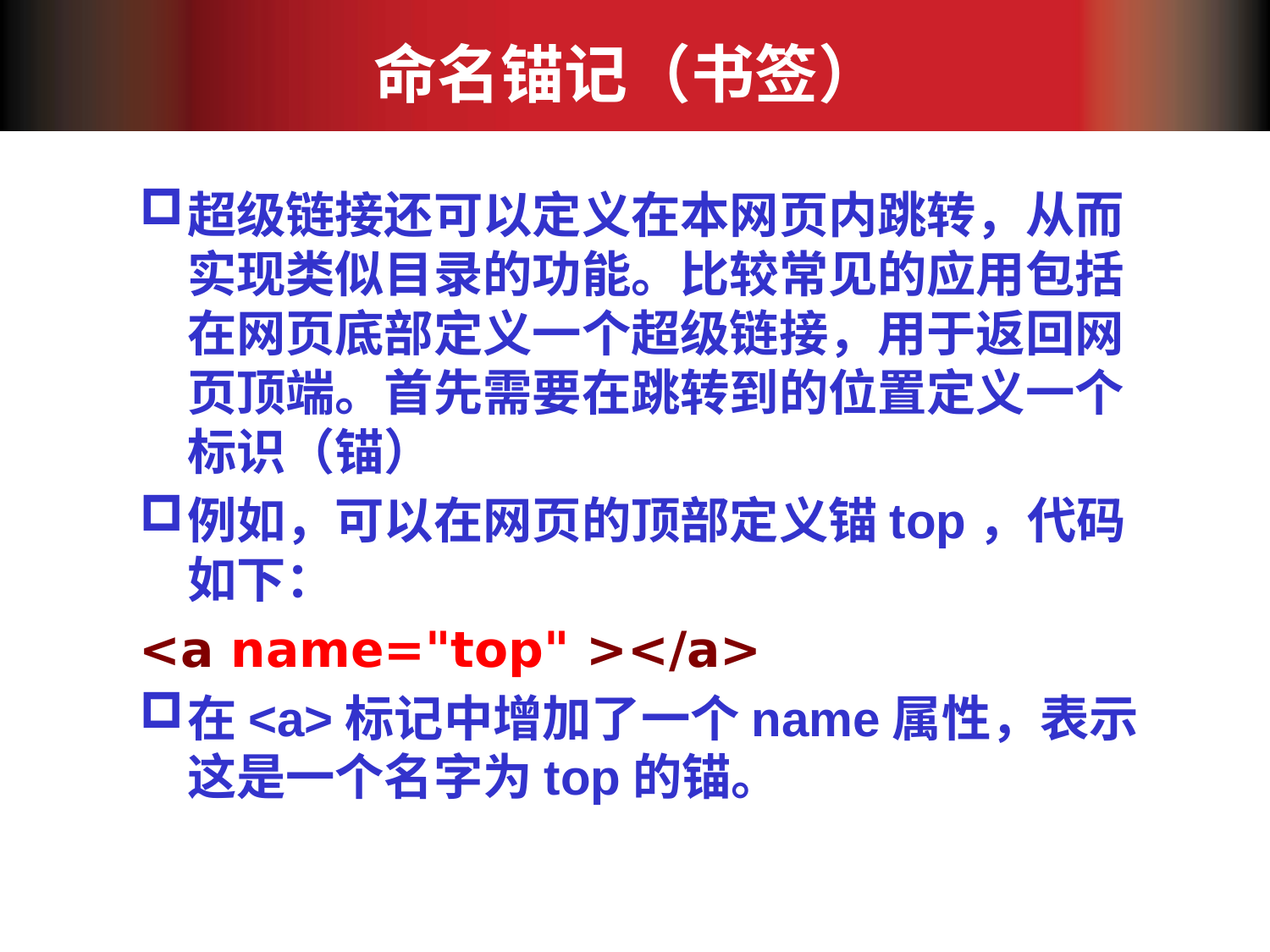

# 命名锚记（书签）
超级链接还可以定义在本网页内跳转，从而实现类似目录的功能。比较常见的应用包括在网页底部定义一个超级链接，用于返回网页顶端。首先需要在跳转到的位置定义一个标识（锚）
例如，可以在网页的顶部定义锚top，代码如下：
<a name="top" ></a>
在<a>标记中增加了一个name属性，表示这是一个名字为top的锚。